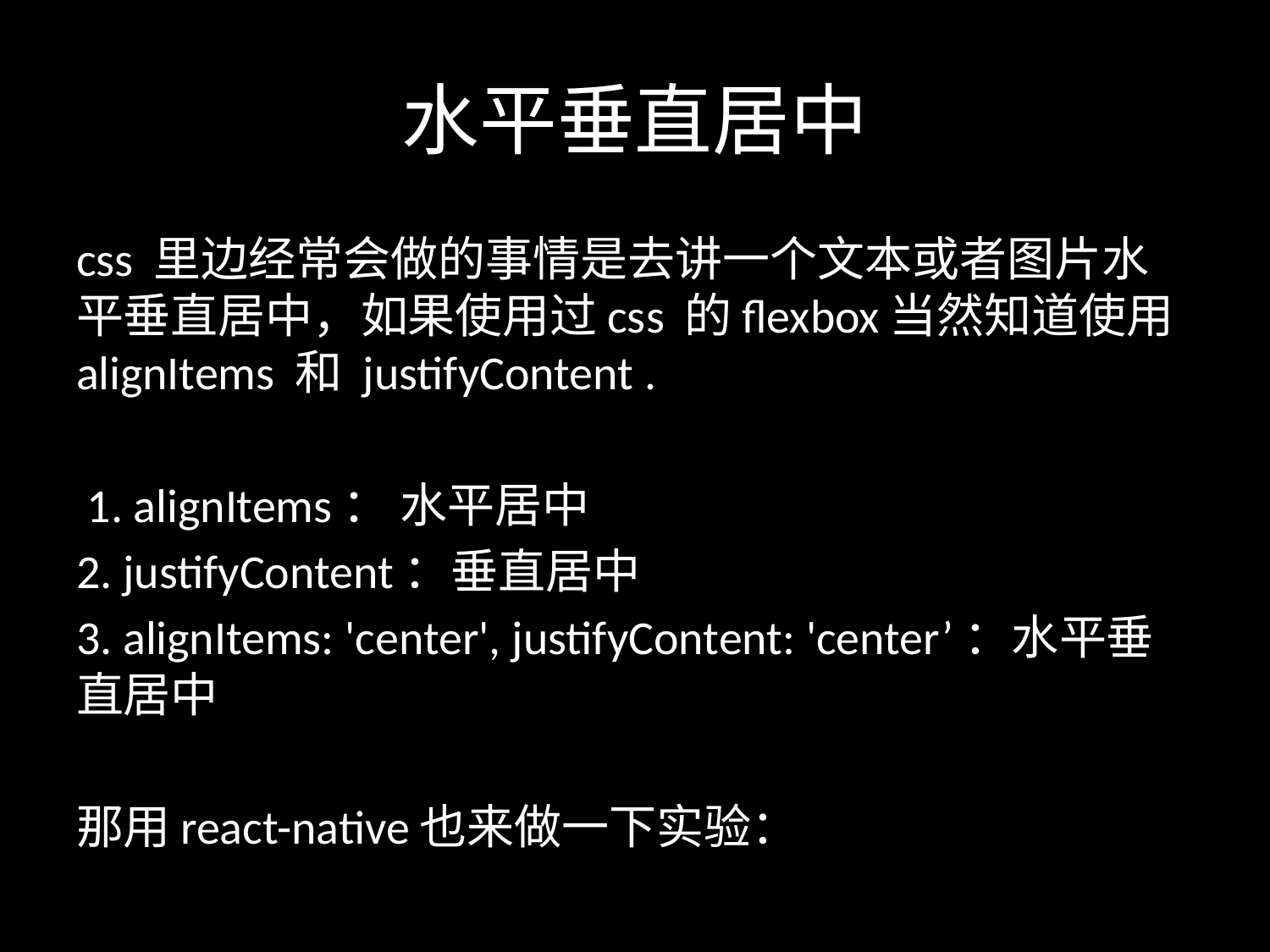

# 水平垂直居中
css 里边经常会做的事情是去讲一个文本或者图片水平垂直居中，如果使用过css 的flexbox当然知道使用alignItems 和 justifyContent .

 1. alignItems： 水平居中
2. justifyContent：垂直居中
3. alignItems: 'center', justifyContent: 'center’：水平垂直居中

那用react-native也来做一下实验：